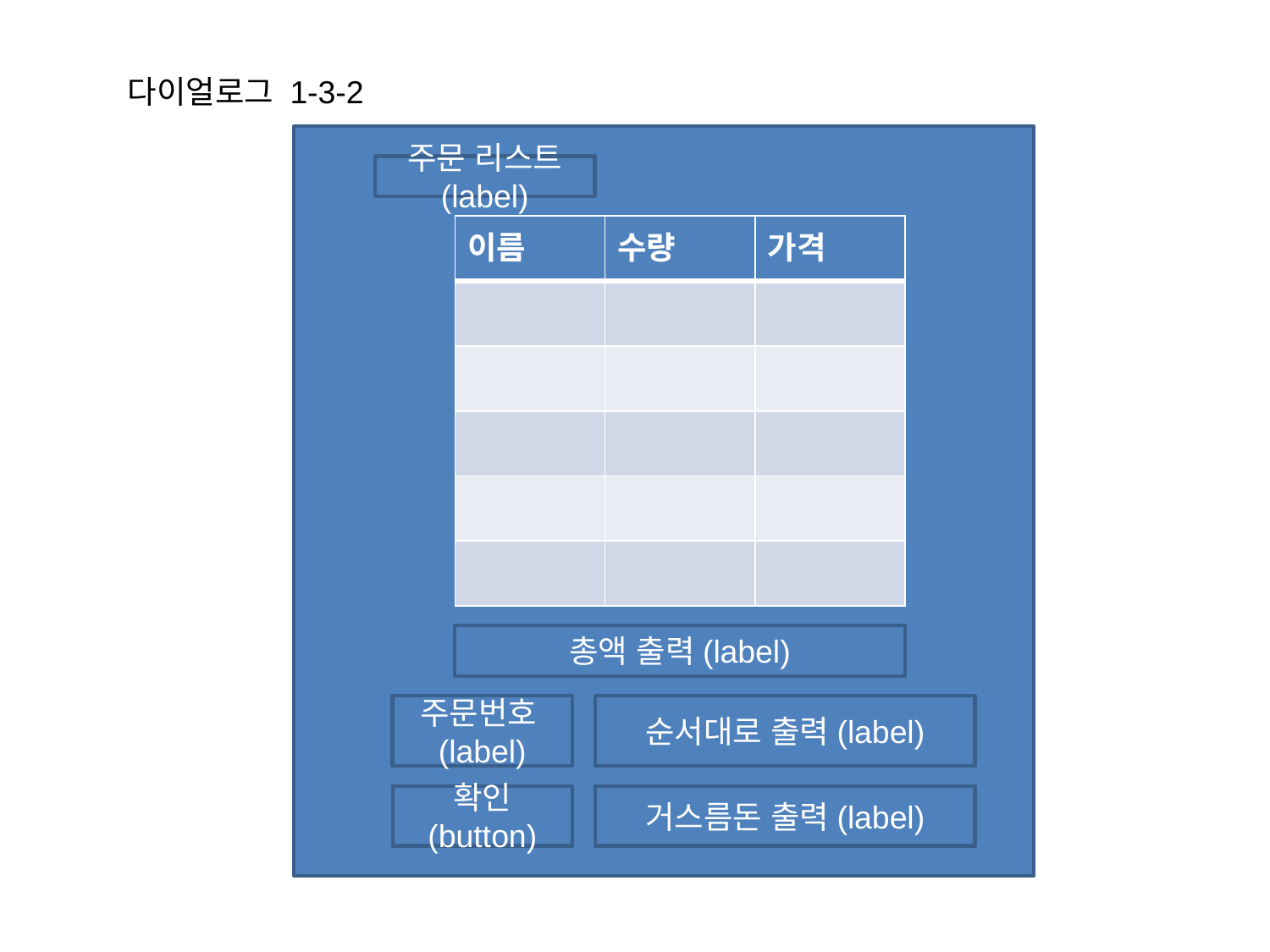

다이얼로그 1-3-2

주문 리스트
(label)
| 이름 | 수량 | 가격 |
| --- | --- | --- |
|  |  |  |
|  |  |  |
|  |  |  |
|  |  |  |
|  |  |  |
총액 출력(label)
주문번호(label)
순서대로 출력(label)
확인
(button)
거스름돈 출력(label)